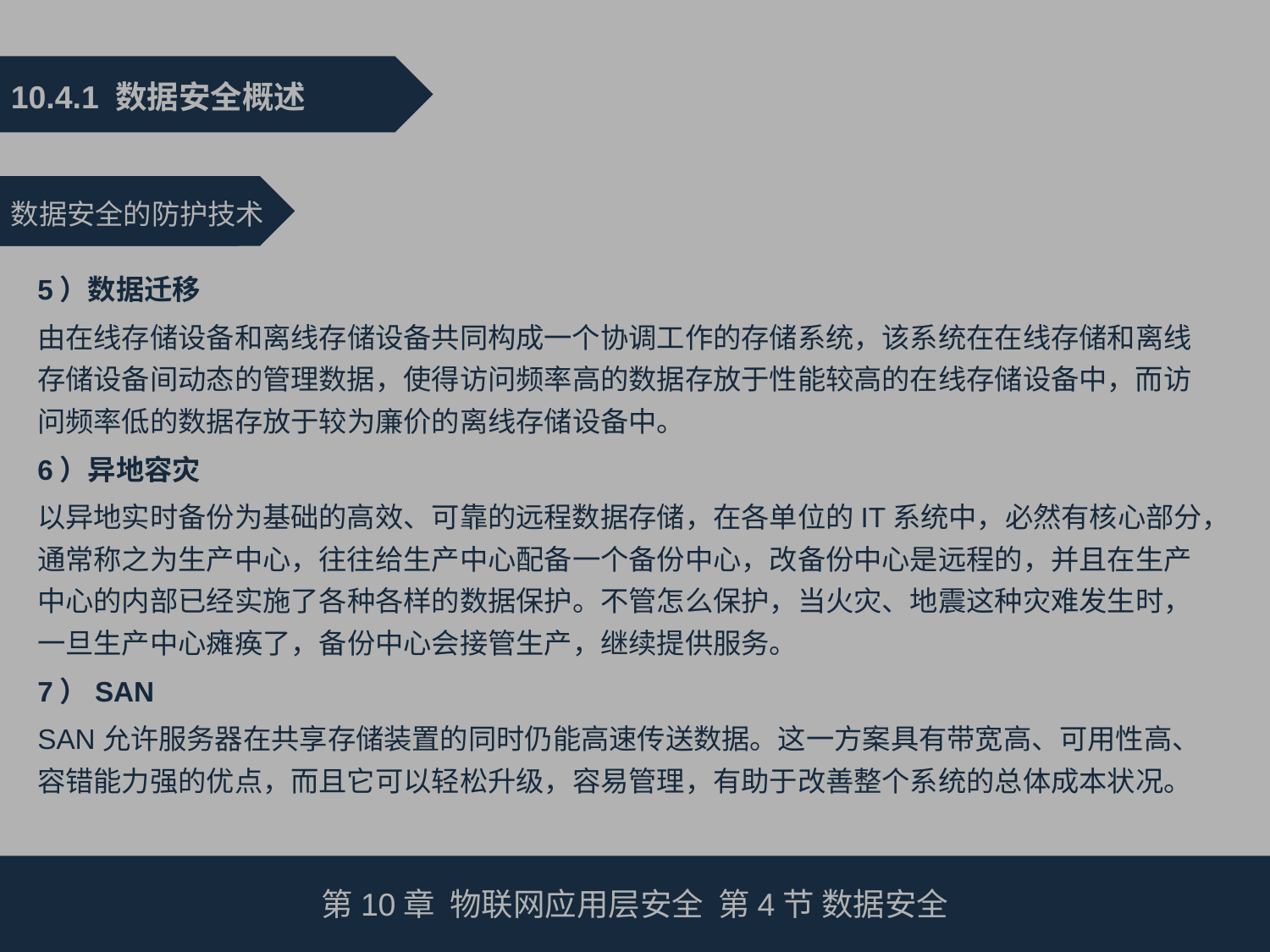

10.4.1 数据安全概述

数据安全的防护技术
5）数据迁移
由在线存储设备和离线存储设备共同构成一个协调工作的存储系统，该系统在在线存储和离线存储设备间动态的管理数据，使得访问频率高的数据存放于性能较高的在线存储设备中，而访问频率低的数据存放于较为廉价的离线存储设备中。
6）异地容灾
以异地实时备份为基础的高效、可靠的远程数据存储，在各单位的IT系统中，必然有核心部分，通常称之为生产中心，往往给生产中心配备一个备份中心，改备份中心是远程的，并且在生产中心的内部已经实施了各种各样的数据保护。不管怎么保护，当火灾、地震这种灾难发生时，一旦生产中心瘫痪了，备份中心会接管生产，继续提供服务。
7）SAN
SAN允许服务器在共享存储装置的同时仍能高速传送数据。这一方案具有带宽高、可用性高、容错能力强的优点，而且它可以轻松升级，容易管理，有助于改善整个系统的总体成本状况。